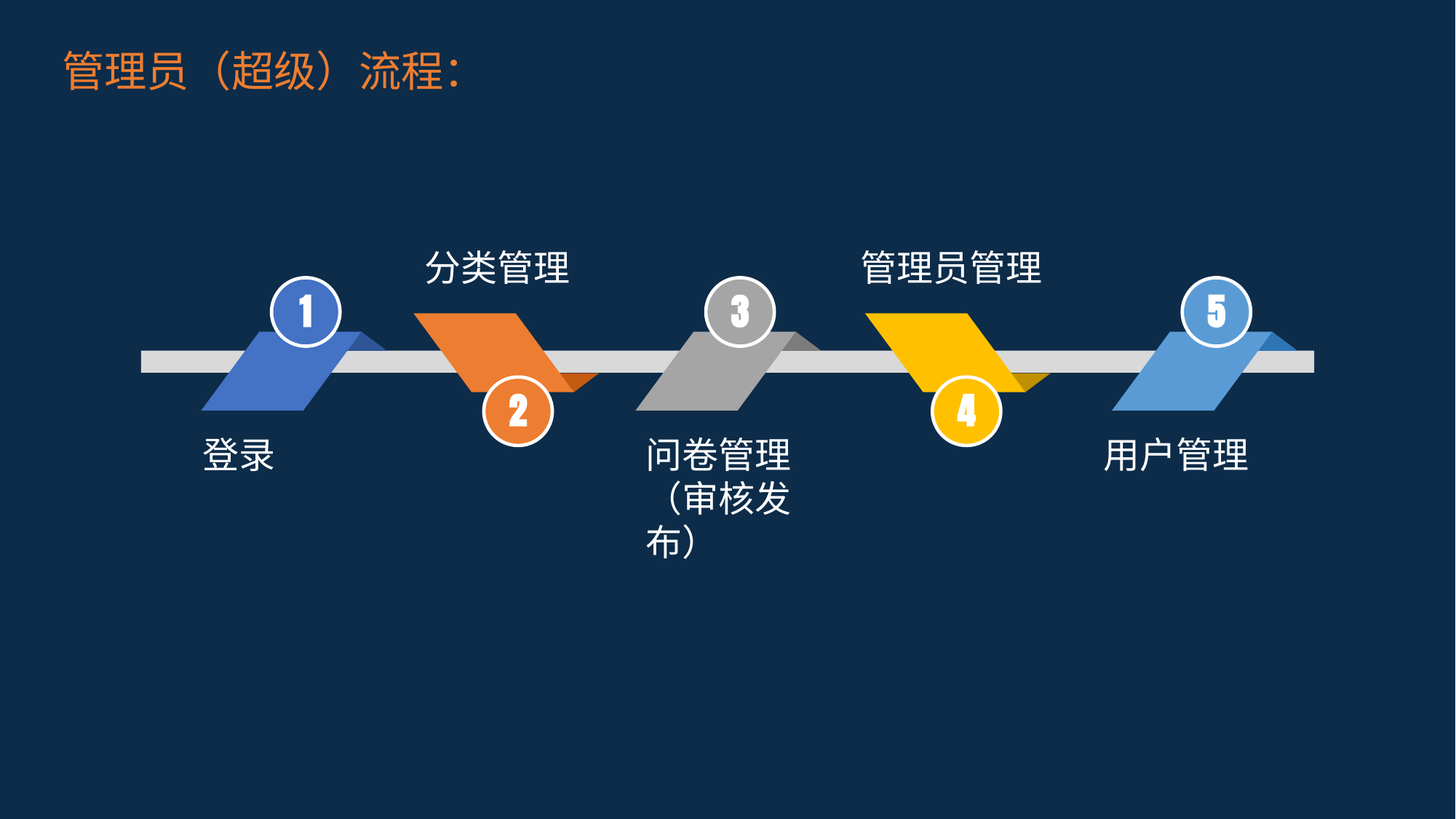

管理员（超级）流程：
分类管理
管理员管理

1
3
5

2
4
登录
问卷管理（审核发布）
用户管理